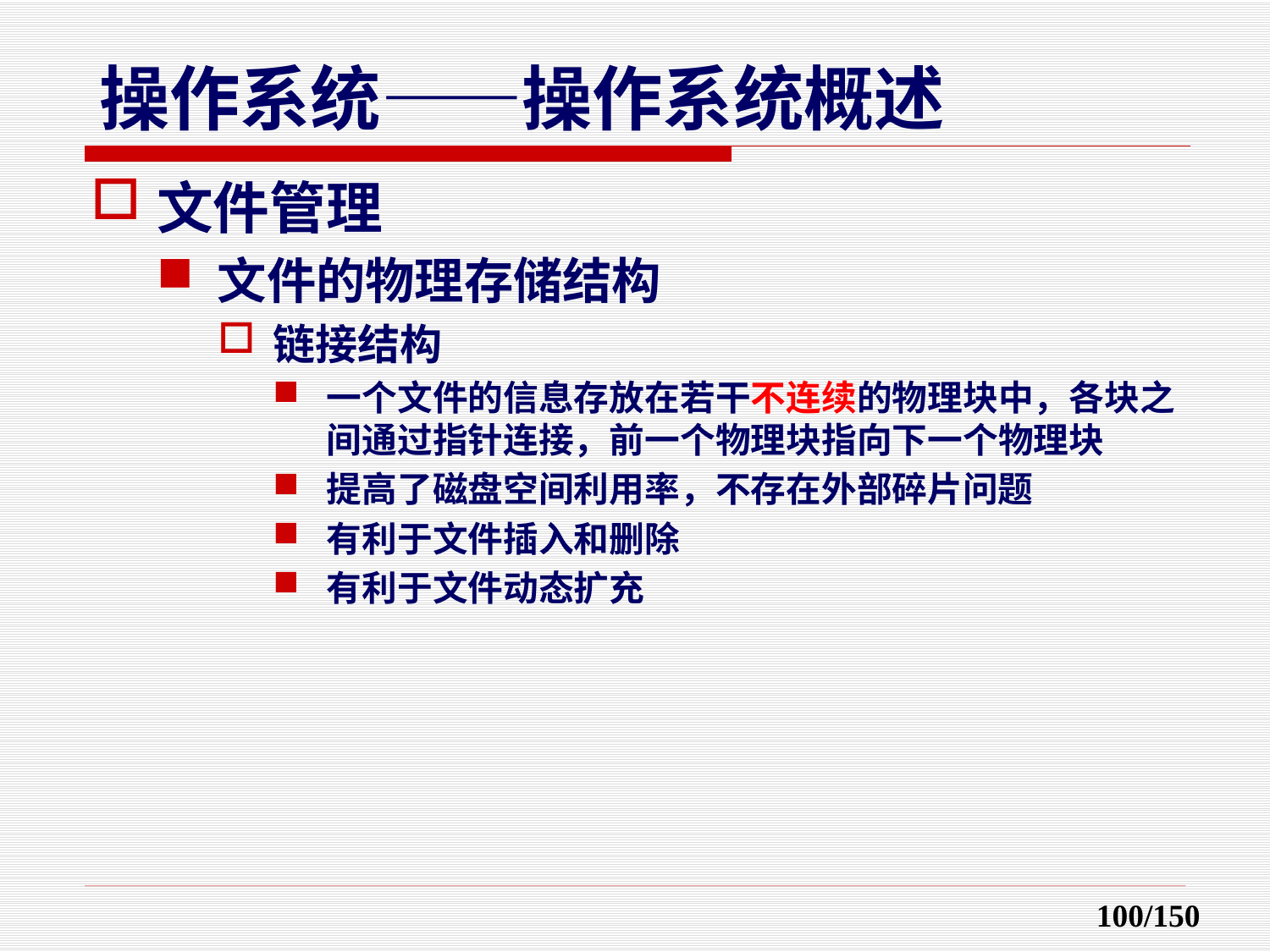

文件管理
文件的物理存储结构
链接结构
一个文件的信息存放在若干不连续的物理块中，各块之间通过指针连接，前一个物理块指向下一个物理块
提高了磁盘空间利用率，不存在外部碎片问题
有利于文件插入和删除
有利于文件动态扩充